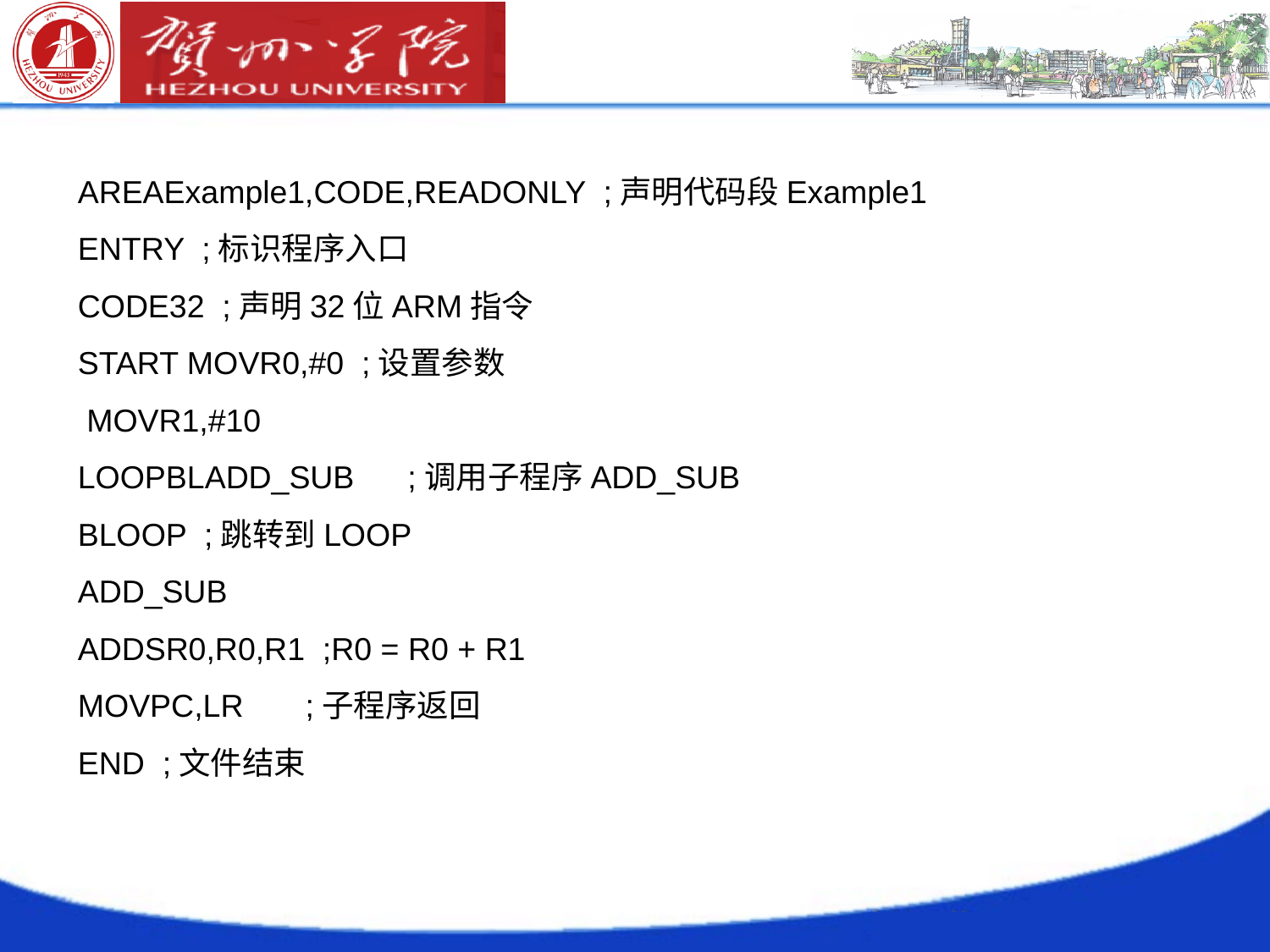

AREAExample1,CODE,READONLY  ;声明代码段Example1
ENTRY  ;标识程序入口
CODE32  ;声明32位ARM指令
START MOVR0,#0  ;设置参数
 MOVR1,#10
LOOPBLADD_SUB      ;调用子程序ADD_SUB
BLOOP  ;跳转到LOOP
ADD_SUB
ADDSR0,R0,R1  ;R0 = R0 + R1
MOVPC,LR       ;子程序返回
END  ;文件结束
# */94